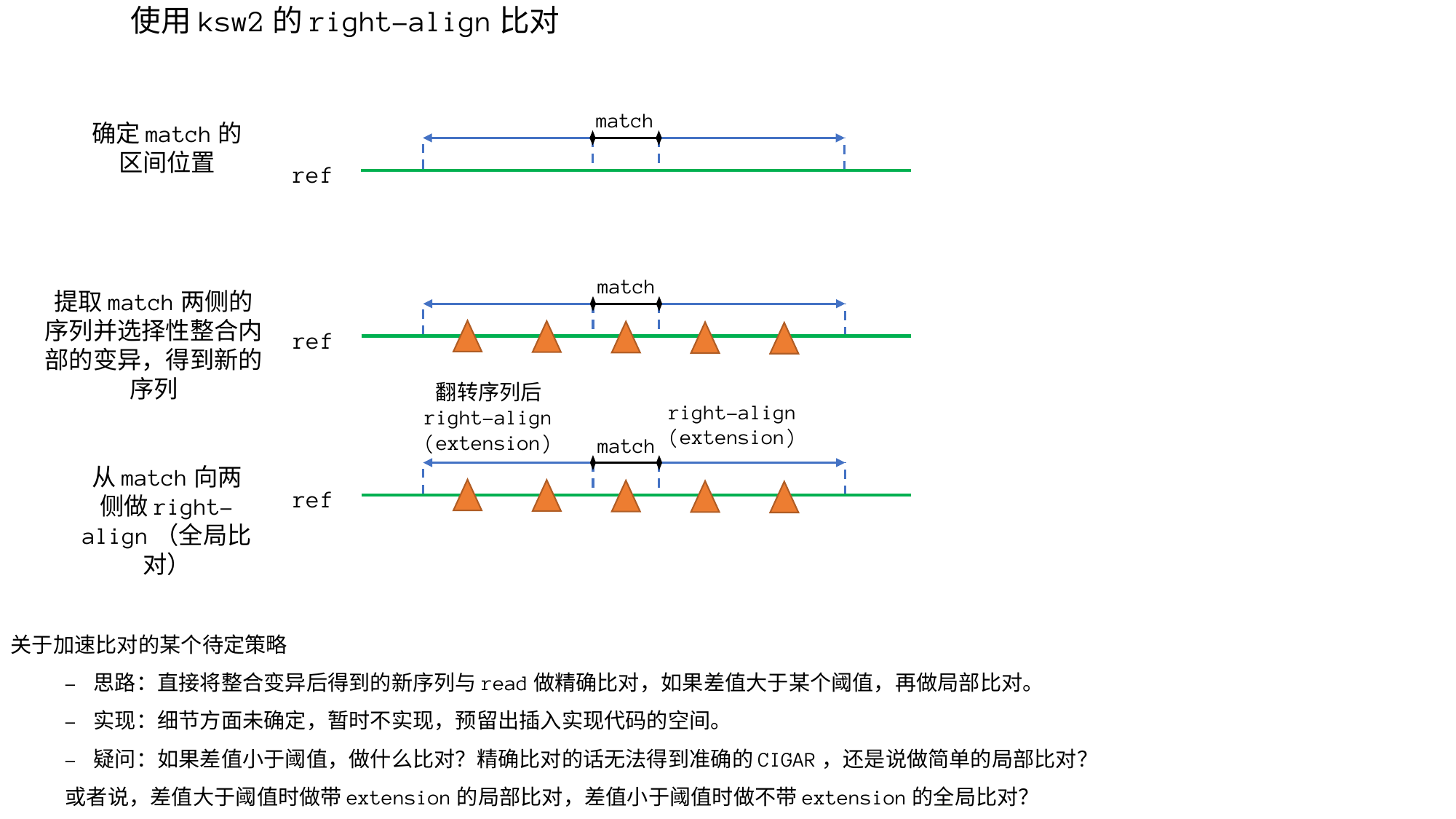

使用ksw2的right-align比对
match
确定match的区间位置

ref
match
提取match两侧的序列并选择性整合内部的变异，得到新的序列

ref

翻转序列后
right-align
(extension)
right-align
(extension)
match
从match向两侧做right-align（全局比对）

ref

关于加速比对的某个待定策略
- 思路：直接将整合变异后得到的新序列与read做精确比对，如果差值大于某个阈值，再做局部比对。
- 实现：细节方面未确定，暂时不实现，预留出插入实现代码的空间。
- 疑问：如果差值小于阈值，做什么比对？精确比对的话无法得到准确的CIGAR，还是说做简单的局部比对？
或者说，差值大于阈值时做带extension的局部比对，差值小于阈值时做不带extension的全局比对？